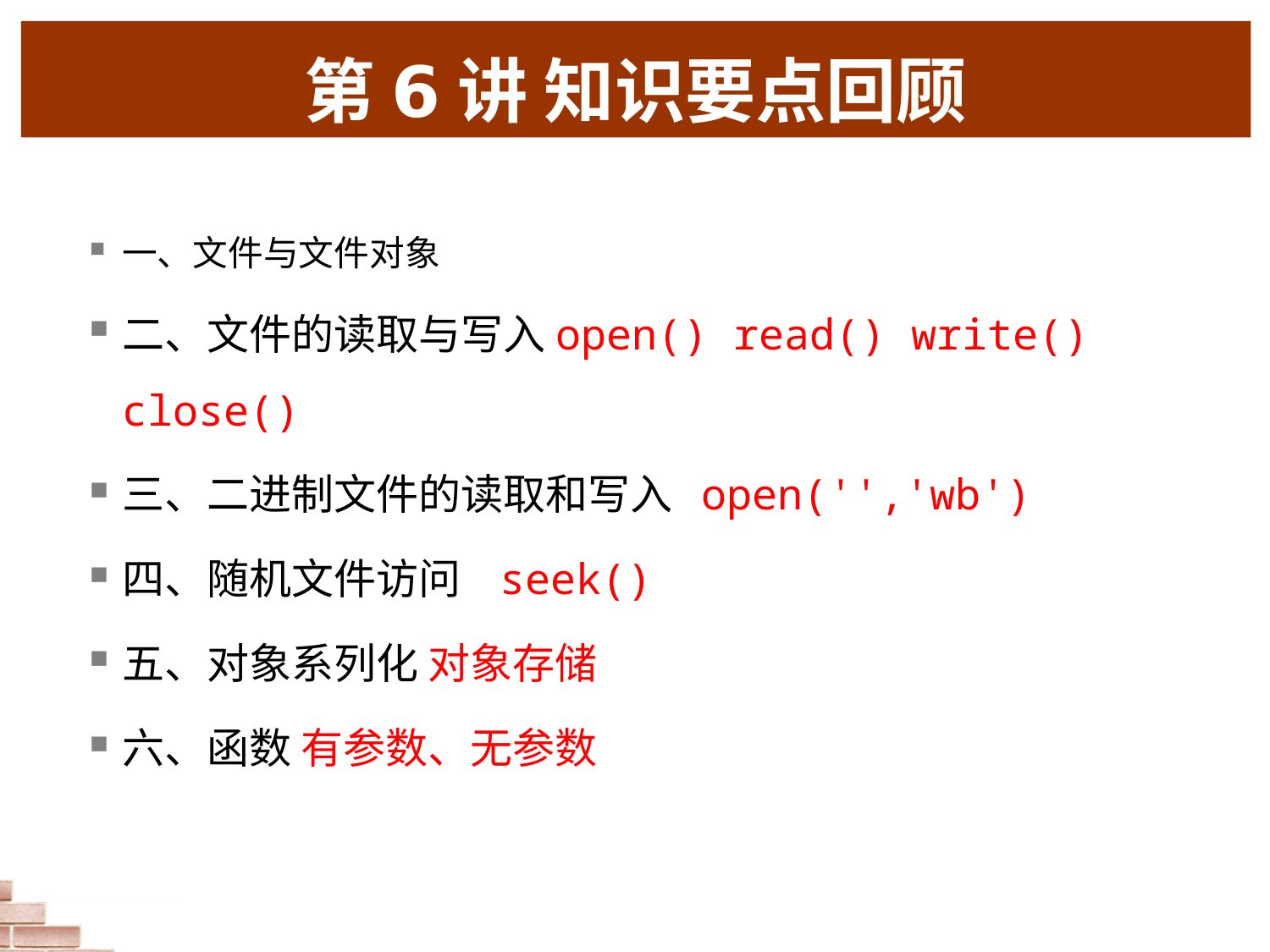

第6讲 知识要点回顾
一、文件与文件对象
二、文件的读取与写入open() read() write() close()
三、二进制文件的读取和写入  open('','wb')
四、随机文件访问   seek()
五、对象系列化 对象存储
六、函数 有参数、无参数